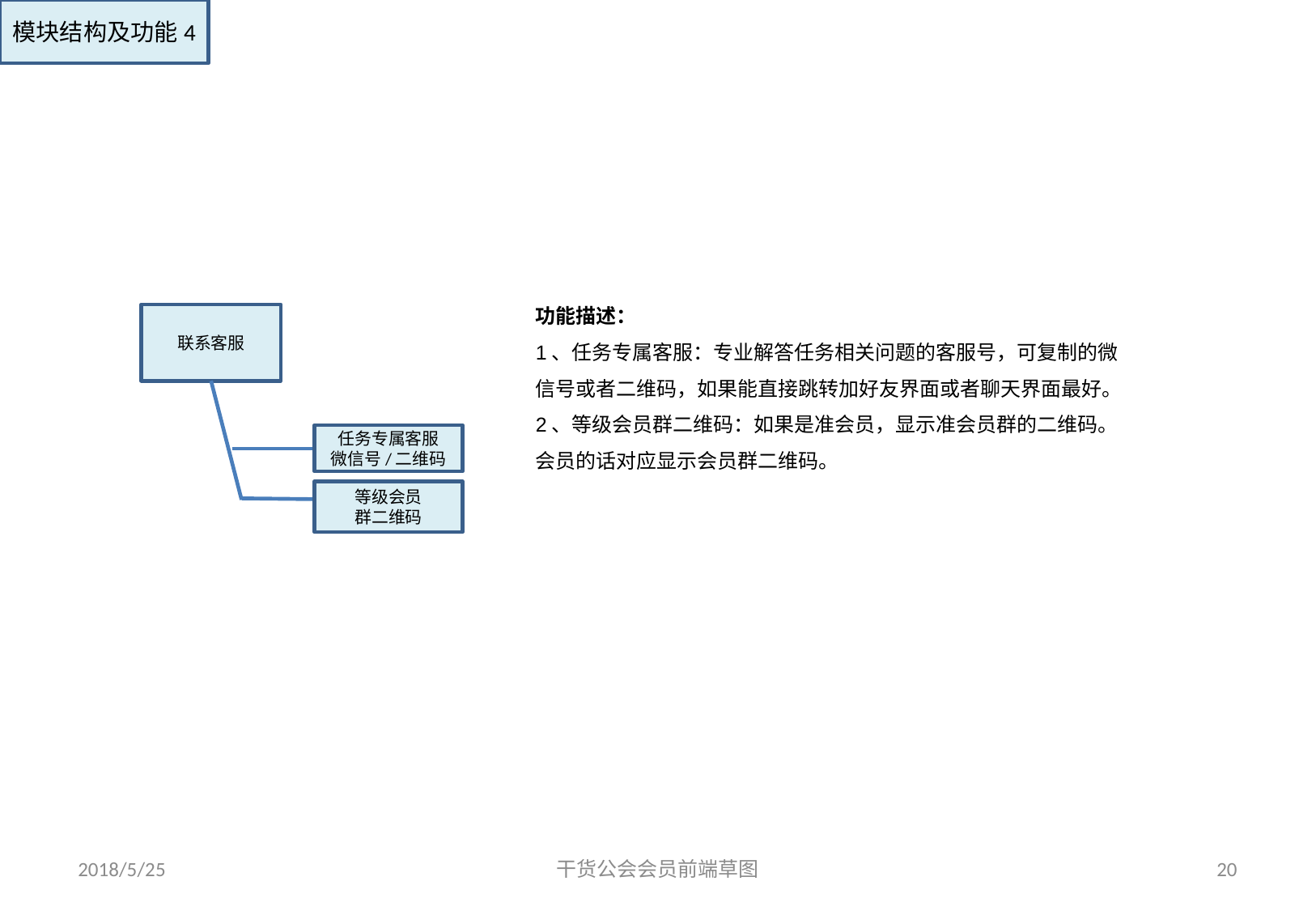

模块结构及功能4
功能描述：
1、任务专属客服：专业解答任务相关问题的客服号，可复制的微信号或者二维码，如果能直接跳转加好友界面或者聊天界面最好。
2、等级会员群二维码：如果是准会员，显示准会员群的二维码。会员的话对应显示会员群二维码。
联系客服
任务专属客服
微信号/二维码
等级会员
群二维码
2018/5/25
干货公会会员前端草图
20